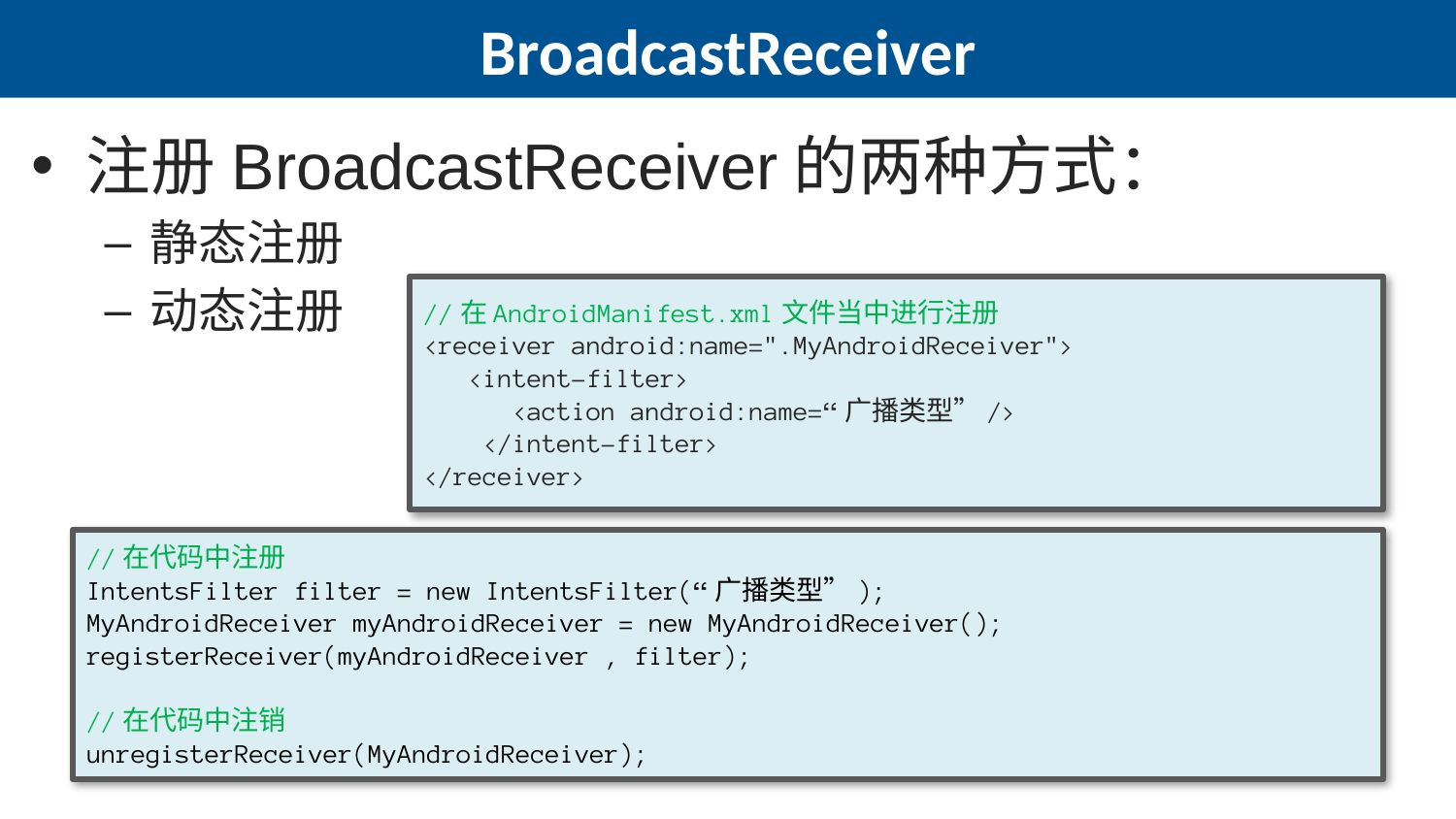

# BroadcastReceiver
注册BroadcastReceiver的两种方式：
静态注册
动态注册
//在AndroidManifest.xml文件当中进行注册
<receiver android:name=".MyAndroidReceiver">
   <intent-filter>
      <action android:name=“广播类型”/>
    </intent-filter>
</receiver>
//在代码中注册
IntentsFilter filter = new IntentsFilter(“广播类型”);
MyAndroidReceiver myAndroidReceiver = new MyAndroidReceiver();
registerReceiver(myAndroidReceiver , filter);

//在代码中注销
unregisterReceiver(MyAndroidReceiver);